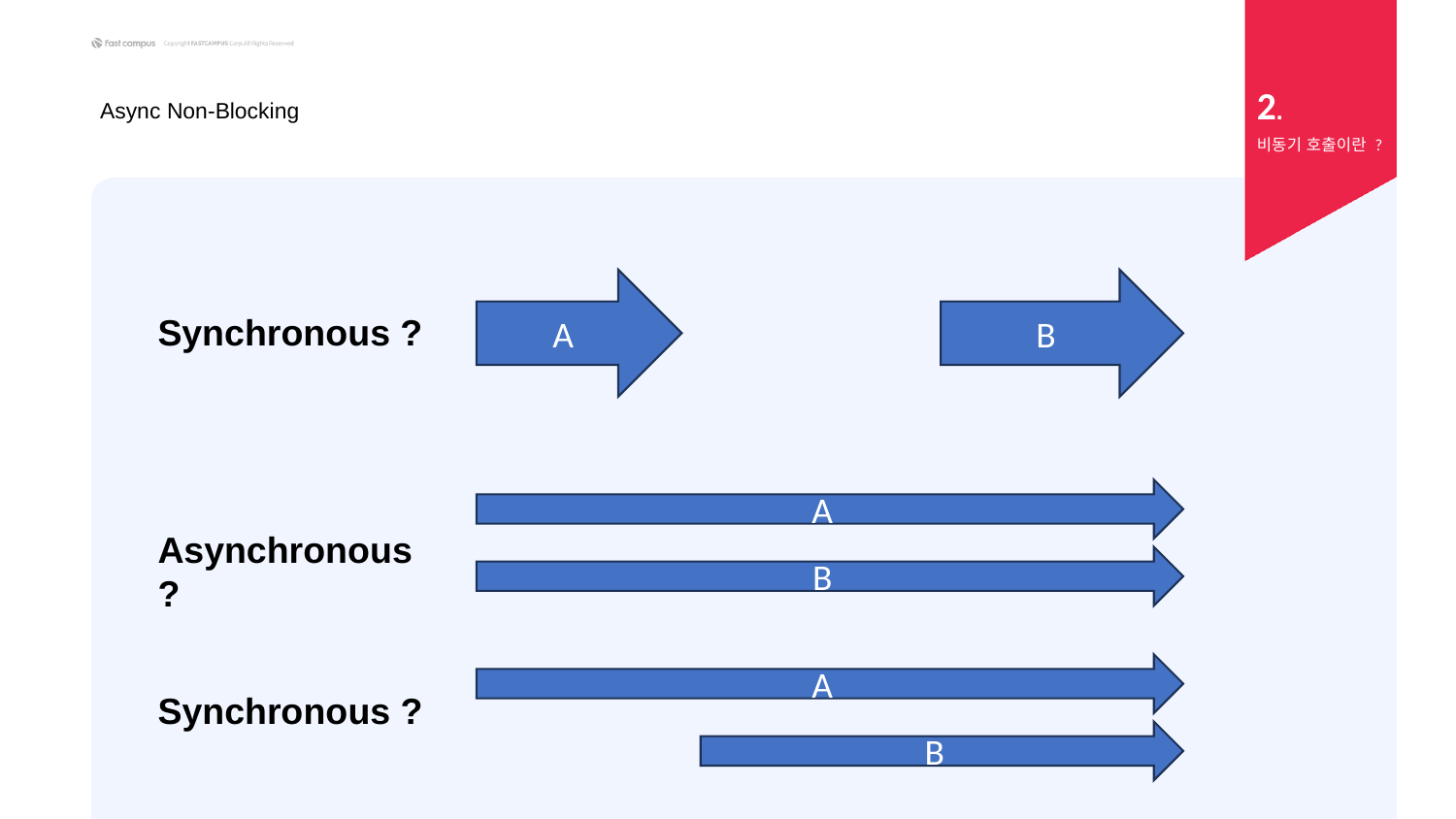

2.
# Async Non-Blocking
비동기 호출이란 ?
B
A
Synchronous ?
A
Asynchronous ?
B
A
Synchronous ?
B